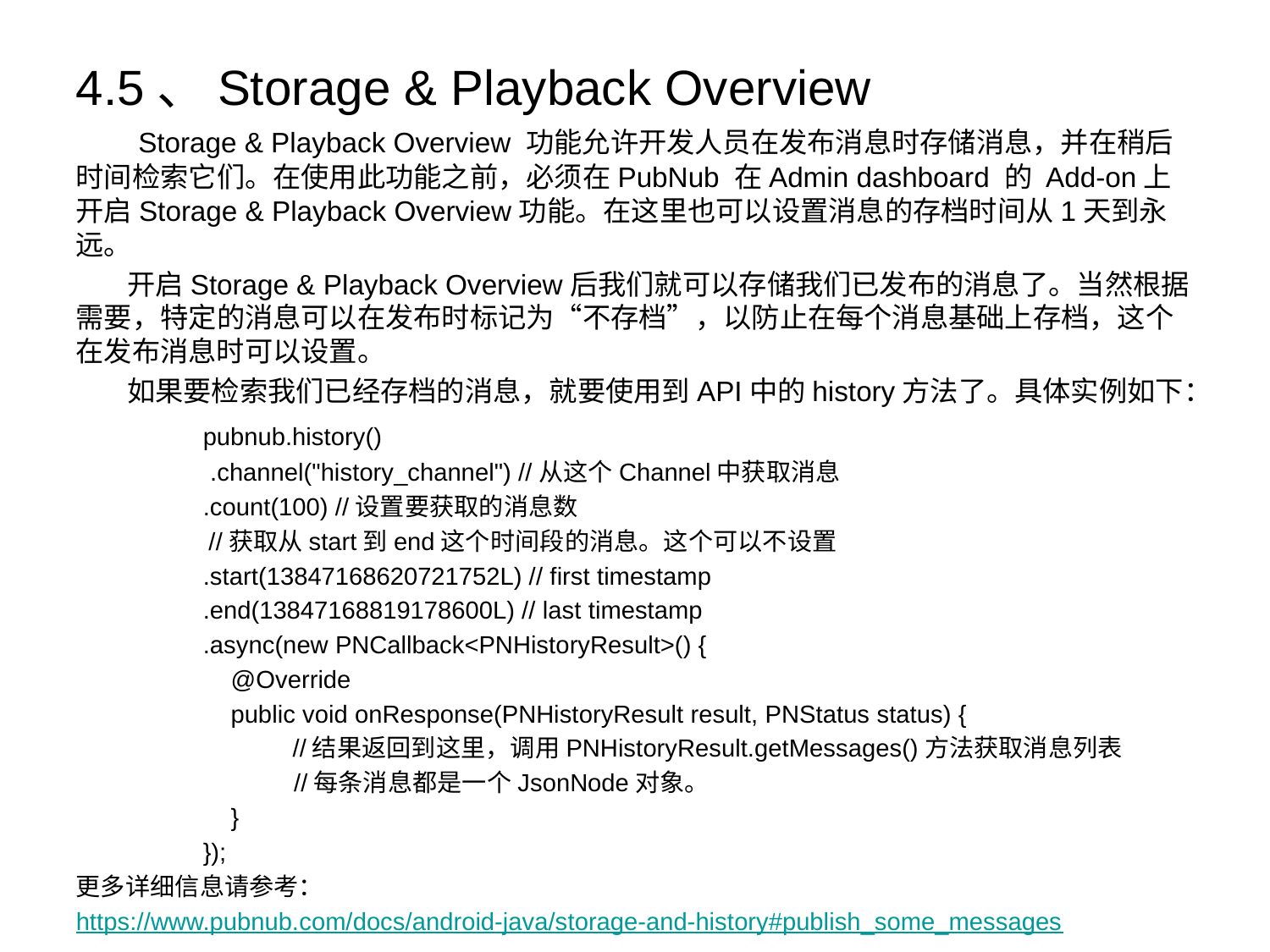

4.5、Storage & Playback Overview
       Storage & Playback Overview 功能允许开发人员在发布消息时存储消息，并在稍后时间检索它们。在使用此功能之前，必须在PubNub 在Admin dashboard 的 Add-on上开启Storage & Playback Overview功能。在这里也可以设置消息的存档时间从1天到永远。
       开启Storage & Playback Overview后我们就可以存储我们已发布的消息了。当然根据需要，特定的消息可以在发布时标记为“不存档”，以防止在每个消息基础上存档，这个在发布消息时可以设置。
       如果要检索我们已经存档的消息，就要使用到API中的history方法了。具体实例如下：
	pubnub.history()
   	 .channel("history_channel") //从这个Channel中获取消息
    	.count(100) //设置要获取的消息数
                   //获取从start到end这个时间段的消息。这个可以不设置
    	.start(13847168620721752L) // first timestamp
    	.end(13847168819178600L) // last timestamp
    	.async(new PNCallback<PNHistoryResult>() {
        	    @Override
        	    public void onResponse(PNHistoryResult result, PNStatus status) {
                               //结果返回到这里，调用PNHistoryResult.getMessages()方法获取消息列表
 	             //每条消息都是一个JsonNode对象。
        	    }
    	});
更多详细信息请参考：
https://www.pubnub.com/docs/android-java/storage-and-history#publish_some_messages